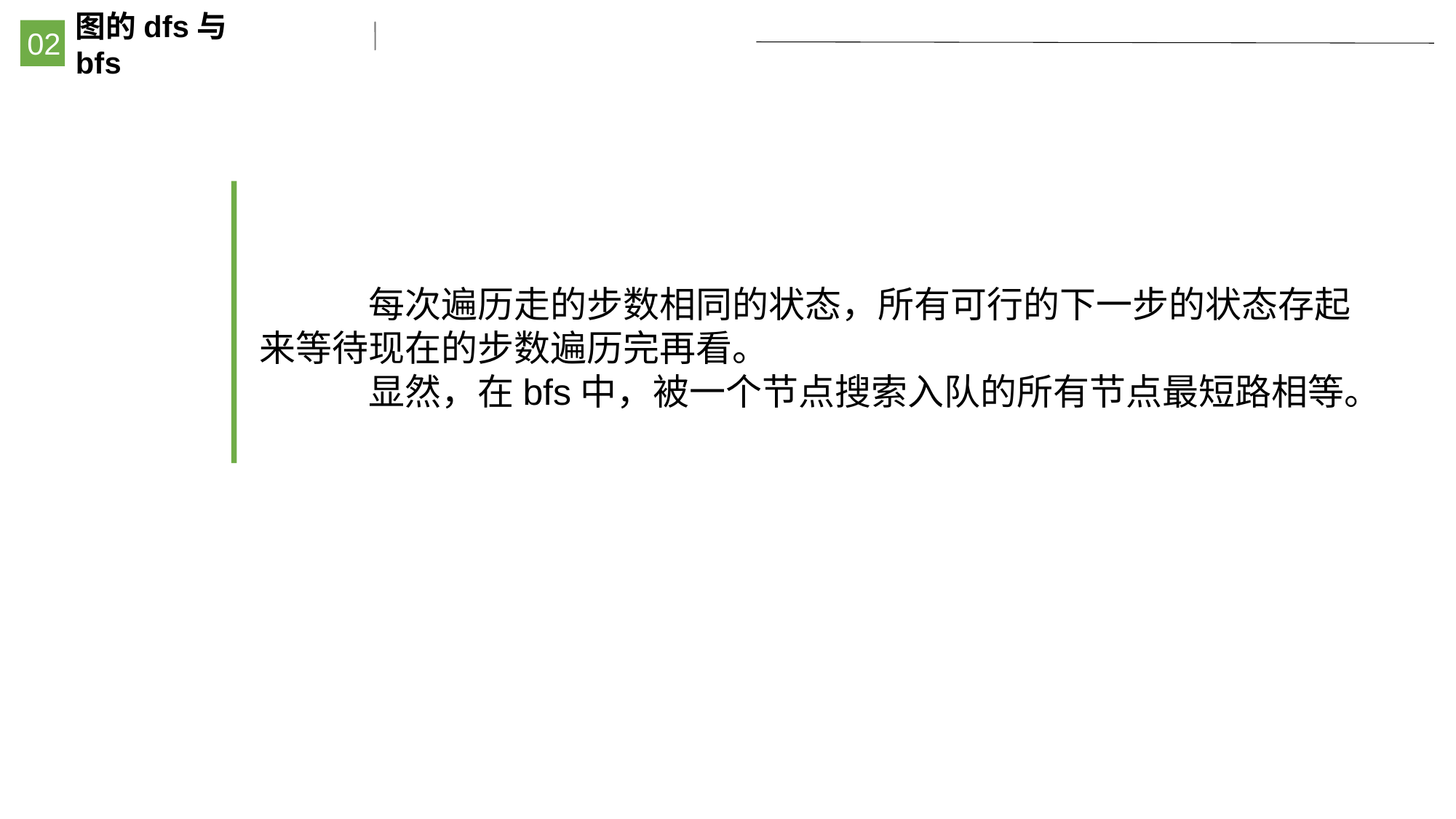

02
图的dfs与bfs

	每次遍历走的步数相同的状态，所有可行的下一步的状态存起来等待现在的步数遍历完再看。
	显然，在bfs中，被一个节点搜索入队的所有节点最短路相等。